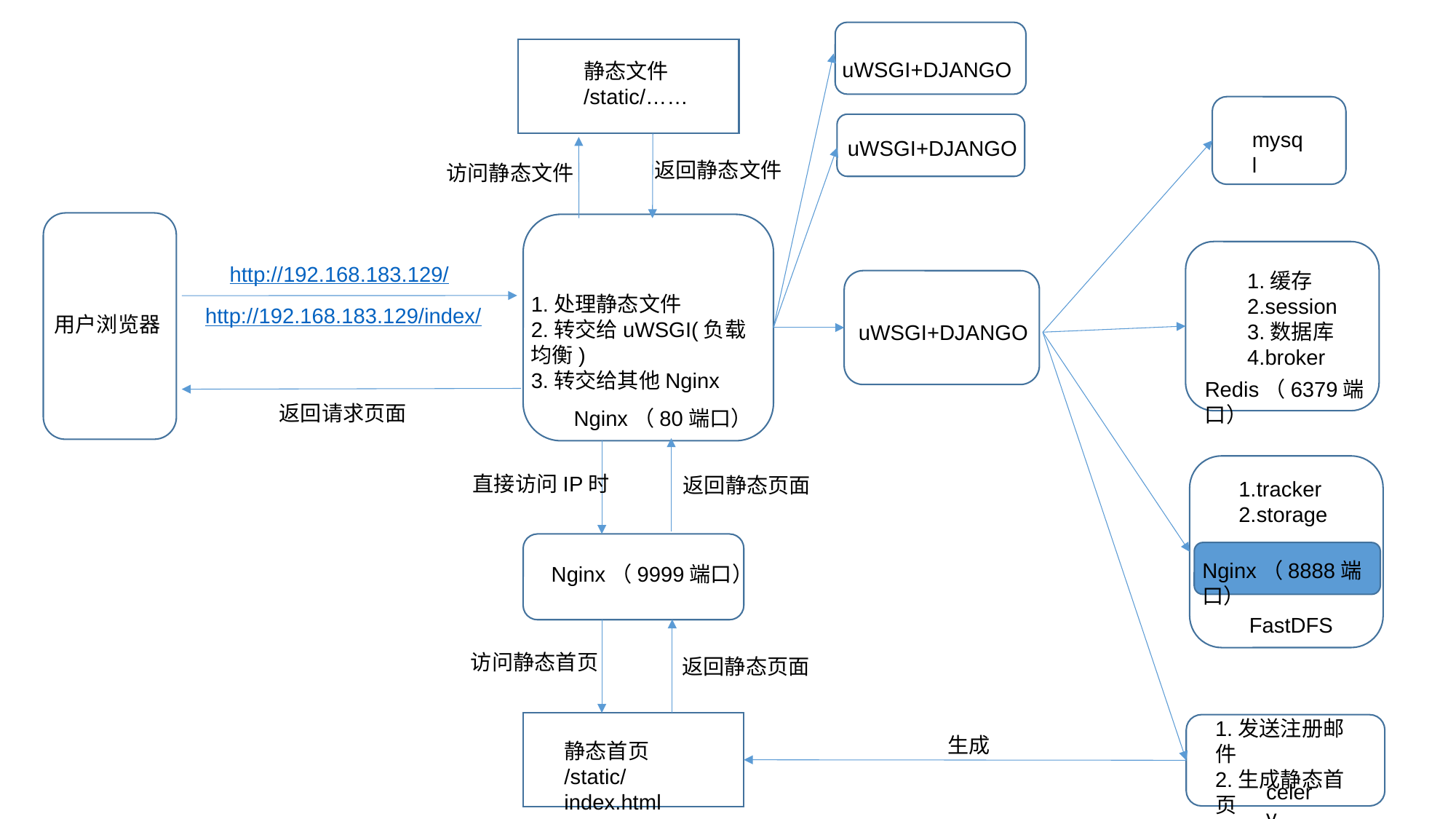

uWSGI+DJANGO
静态文件
/static/……

mysql
uWSGI+DJANGO
返回静态文件
访问静态文件

http://192.168.183.129/
1.缓存
2.session
3.数据库
4.broker

1.处理静态文件
2.转交给uWSGI(负载均衡)
3.转交给其他Nginx
http://192.168.183.129/index/
用户浏览器
uWSGI+DJANGO
Redis（6379端口）
返回请求页面
Nginx（80端口）

直接访问IP时
返回静态页面
1.tracker
2.storage

Nginx（8888端口）
Nginx（9999端口）
FastDFS
访问静态首页
返回静态页面
1.发送注册邮件
2.生成静态首页

生成
静态首页
/static/index.html
celery